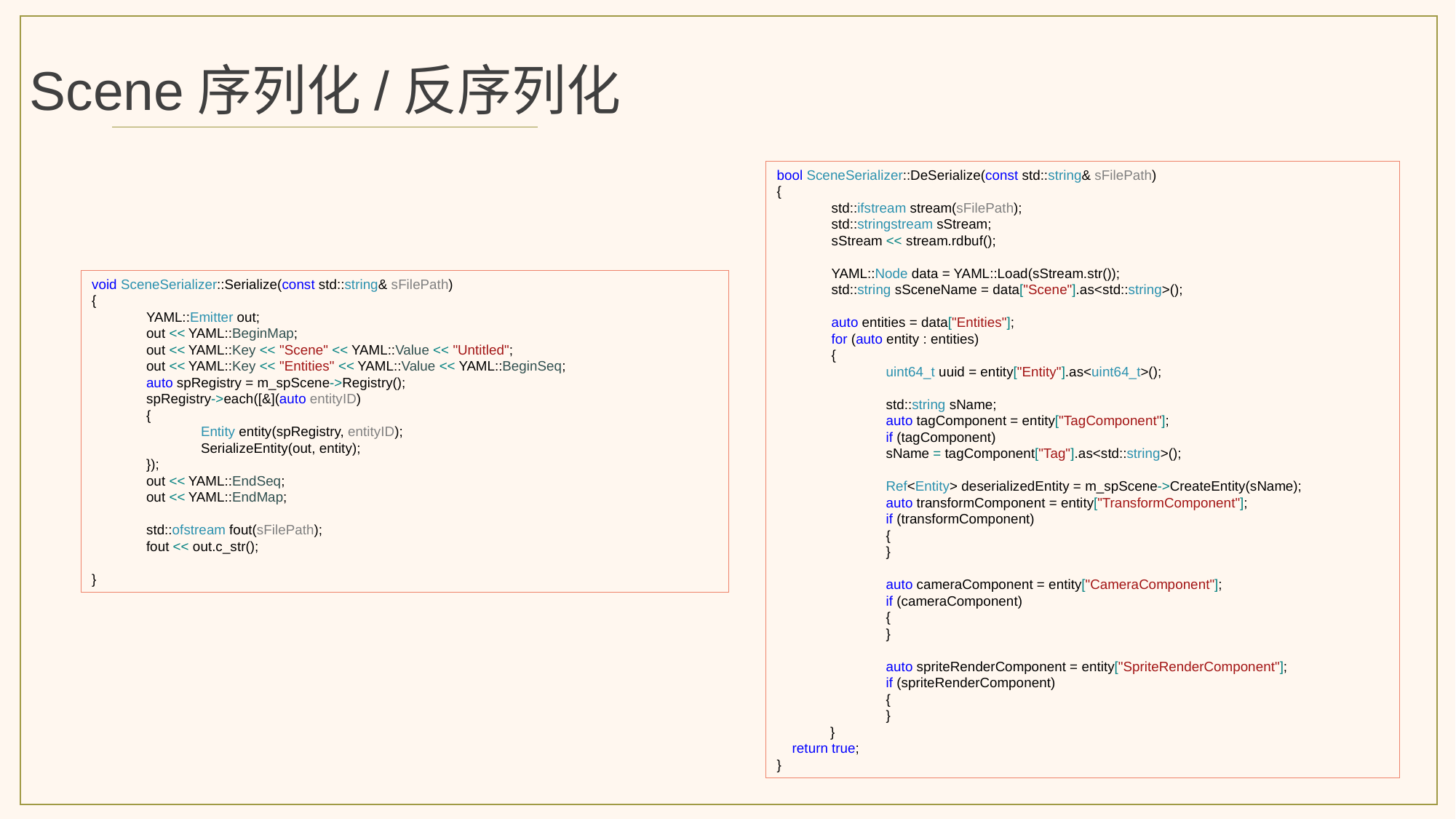

Scene序列化/反序列化
bool SceneSerializer::DeSerialize(const std::string& sFilePath)
{
std::ifstream stream(sFilePath);
std::stringstream sStream;
sStream << stream.rdbuf();

YAML::Node data = YAML::Load(sStream.str());
std::string sSceneName = data["Scene"].as<std::string>();

auto entities = data["Entities"];
for (auto entity : entities)
{
uint64_t uuid = entity["Entity"].as<uint64_t>();

std::string sName;
auto tagComponent = entity["TagComponent"];
if (tagComponent)
sName = tagComponent["Tag"].as<std::string>();

Ref<Entity> deserializedEntity = m_spScene->CreateEntity(sName);
auto transformComponent = entity["TransformComponent"];
if (transformComponent)
{
}

auto cameraComponent = entity["CameraComponent"];
if (cameraComponent)
{
}

auto spriteRenderComponent = entity["SpriteRenderComponent"];
if (spriteRenderComponent)
{
}
              }
    return true;
}
void SceneSerializer::Serialize(const std::string& sFilePath)
{
YAML::Emitter out;
out << YAML::BeginMap;
out << YAML::Key << "Scene" << YAML::Value << "Untitled";
out << YAML::Key << "Entities" << YAML::Value << YAML::BeginSeq;
auto spRegistry = m_spScene->Registry();
spRegistry->each([&](auto entityID)
{
Entity entity(spRegistry, entityID);
SerializeEntity(out, entity);
});
out << YAML::EndSeq;
out << YAML::EndMap;

std::ofstream fout(sFilePath);
fout << out.c_str();

}